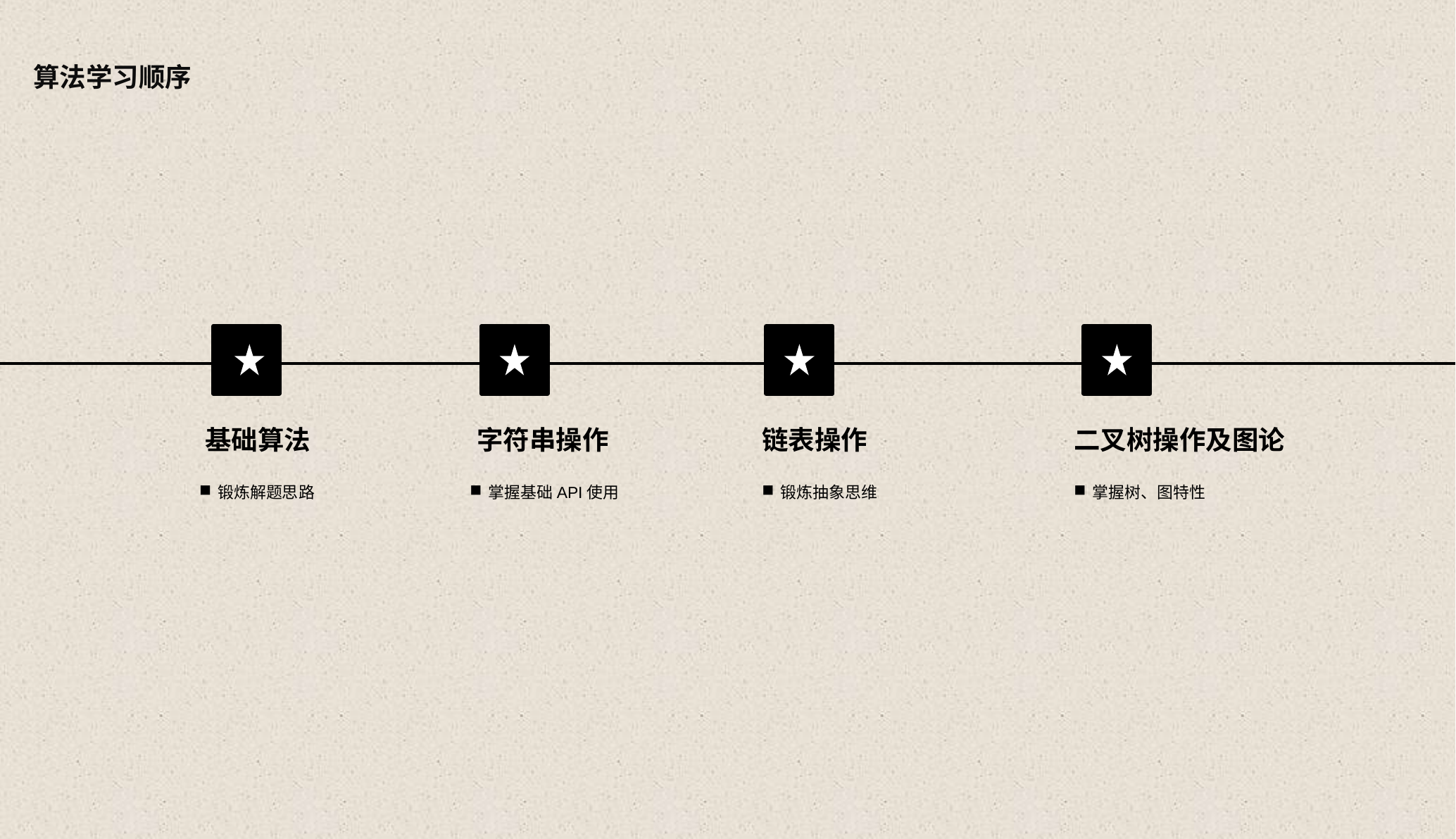

算法学习顺序

基础算法
字符串操作
链表操作
二叉树操作及图论
锻炼解题思路
掌握基础API使用
锻炼抽象思维
掌握树、图特性